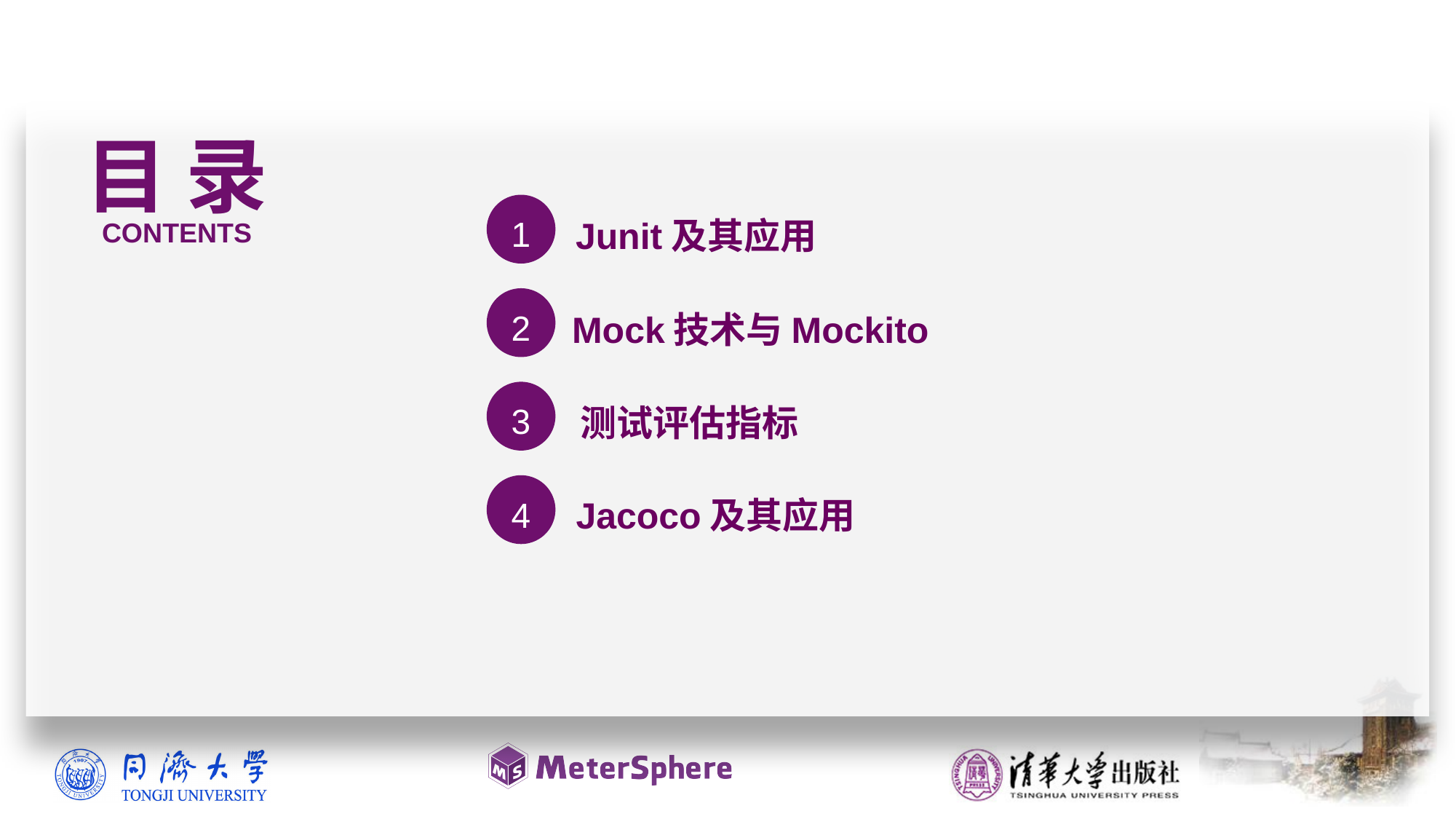

目 录
CONTENTS
1

Junit及其应用
2
Mock技术与Mockito
3
测试评估指标
4
Jacoco及其应用